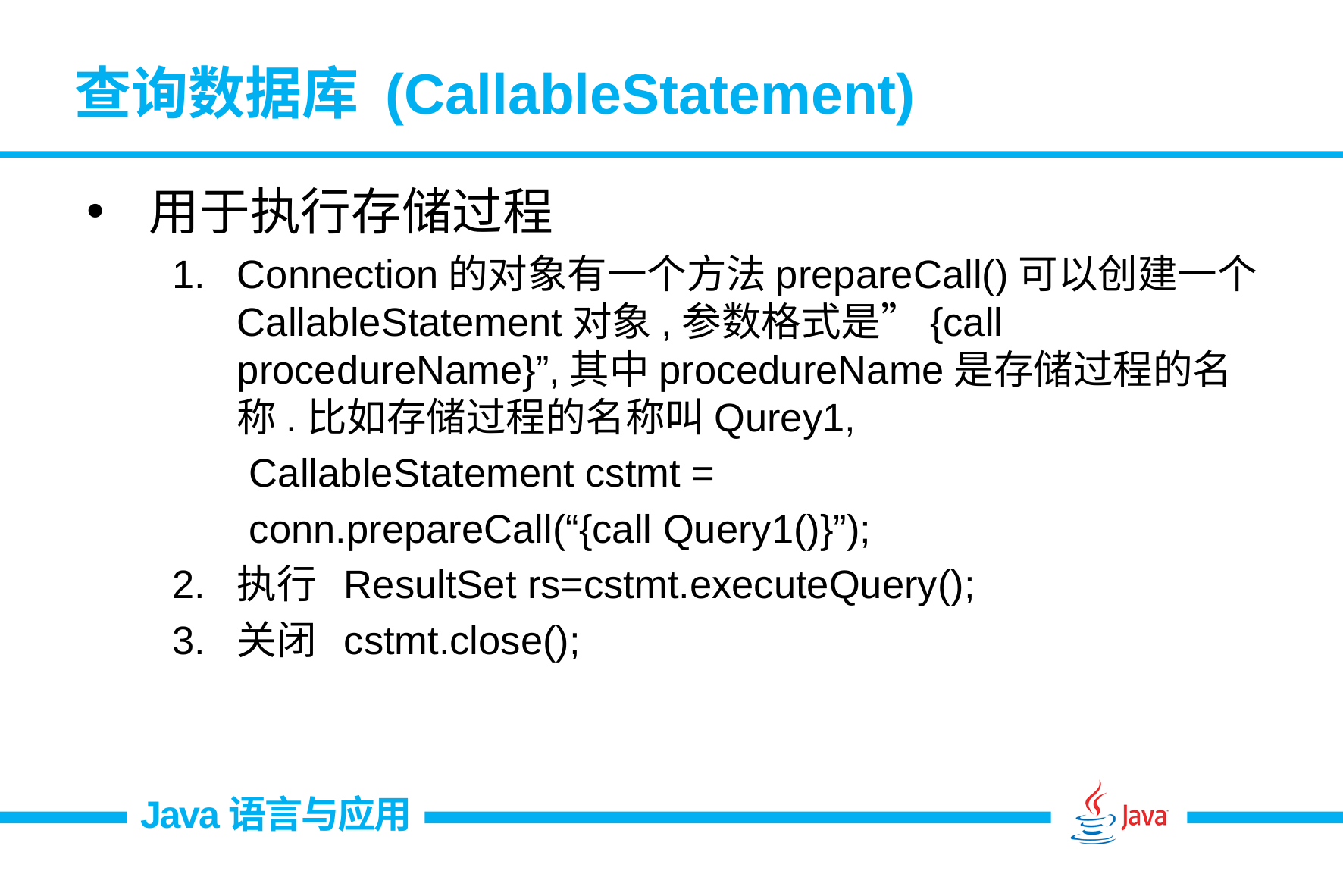

# 查询数据库 (CallableStatement)
用于执行存储过程
Connection的对象有一个方法prepareCall()可以创建一个CallableStatement对象,参数格式是”{call procedureName}”,其中procedureName是存储过程的名称.比如存储过程的名称叫Qurey1,
       CallableStatement cstmt =
       conn.prepareCall(“{call Query1()}”);
执行  ResultSet rs=cstmt.executeQuery();
关闭  cstmt.close();